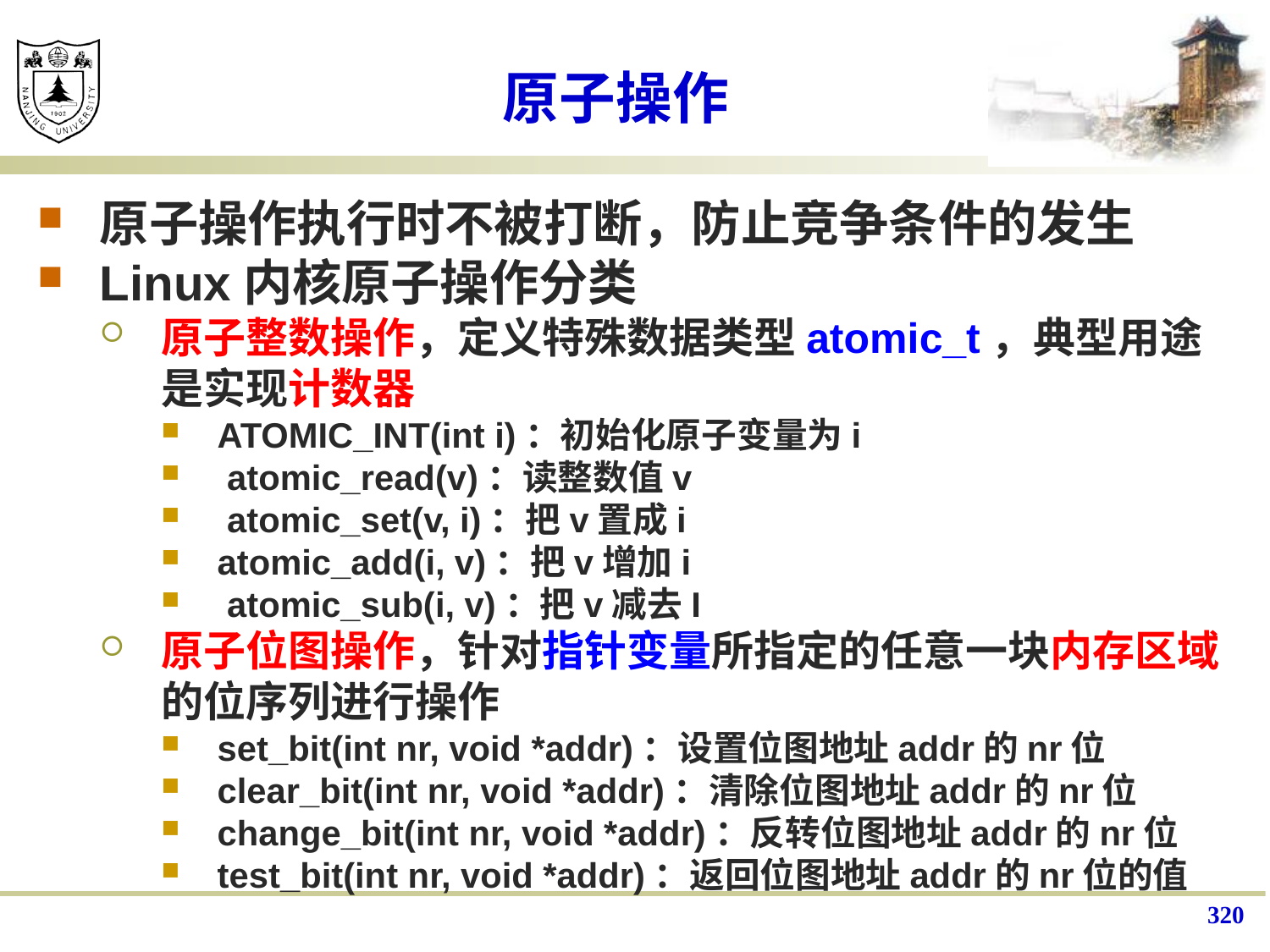

# 原子操作
原子操作执行时不被打断，防止竞争条件的发生
Linux内核原子操作分类
原子整数操作，定义特殊数据类型atomic_t，典型用途是实现计数器
ATOMIC_INT(int i)：初始化原子变量为i
 atomic_read(v)：读整数值v
 atomic_set(v, i)：把v置成i
atomic_add(i, v)：把v增加i
 atomic_sub(i, v)：把v减去I
原子位图操作，针对指针变量所指定的任意一块内存区域的位序列进行操作
set_bit(int nr, void *addr)：设置位图地址addr的nr位
clear_bit(int nr, void *addr)：清除位图地址addr的nr位
change_bit(int nr, void *addr)：反转位图地址addr的nr位
test_bit(int nr, void *addr)：返回位图地址addr的nr位的值

320